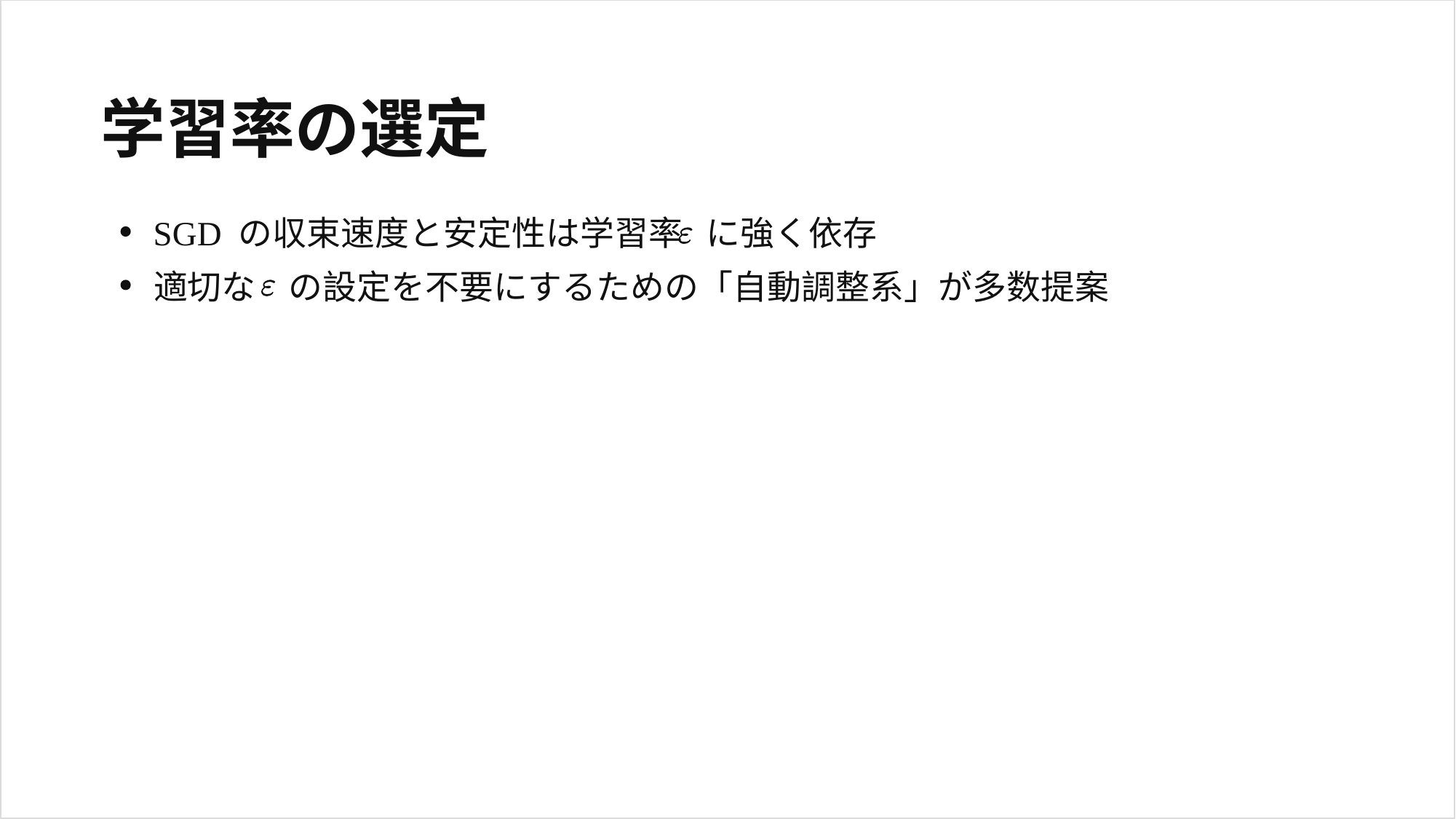

学習率の選定
SGD の収束速度と安定性は学習率
 に強く依存

適切な
 の設定を不要にするための「自動調整系」が多数提案